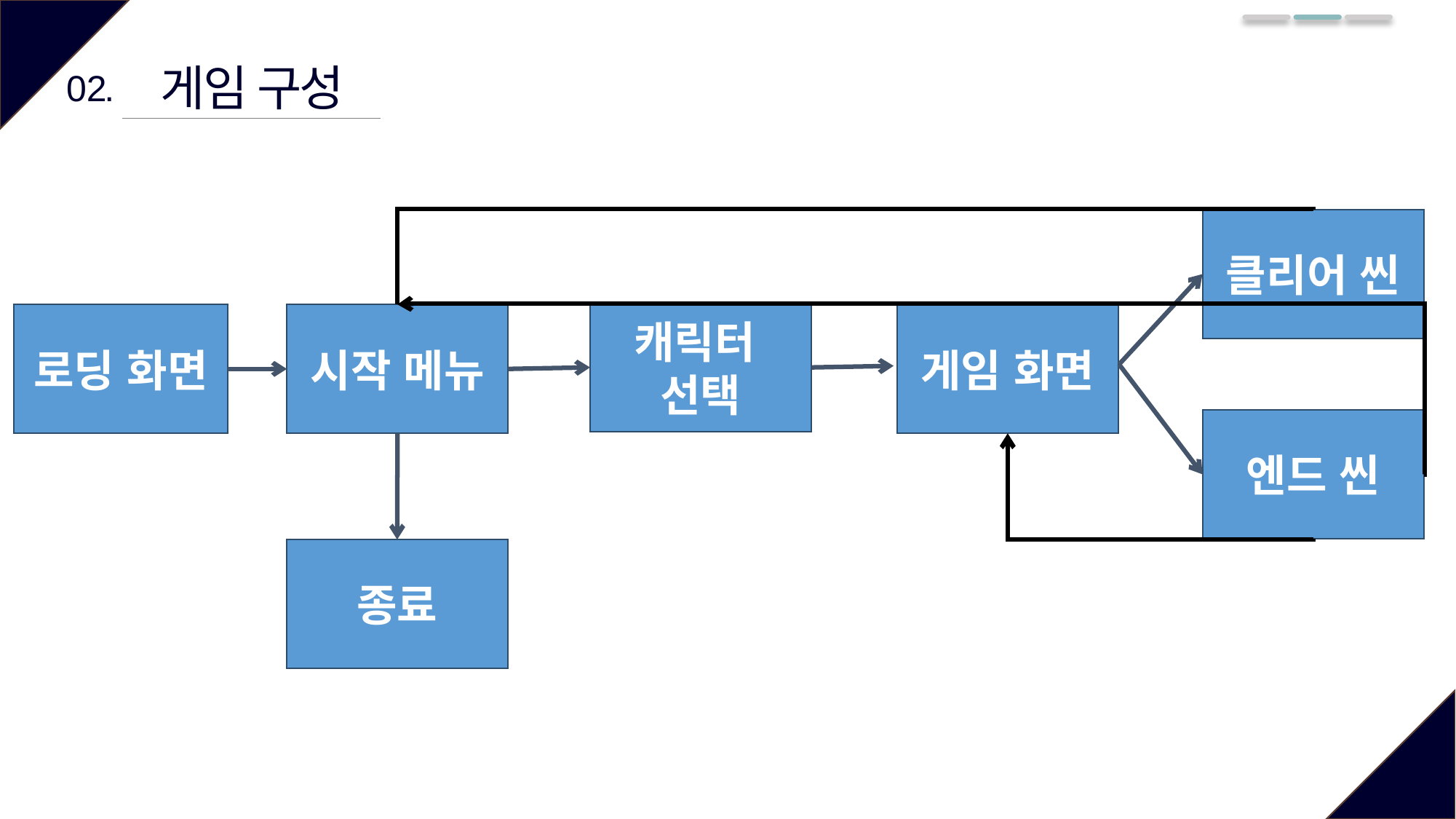

게임 구성
02.
클리어 씬
캐릭터
선택
게임 화면
로딩 화면
시작 메뉴
엔드 씬
종료